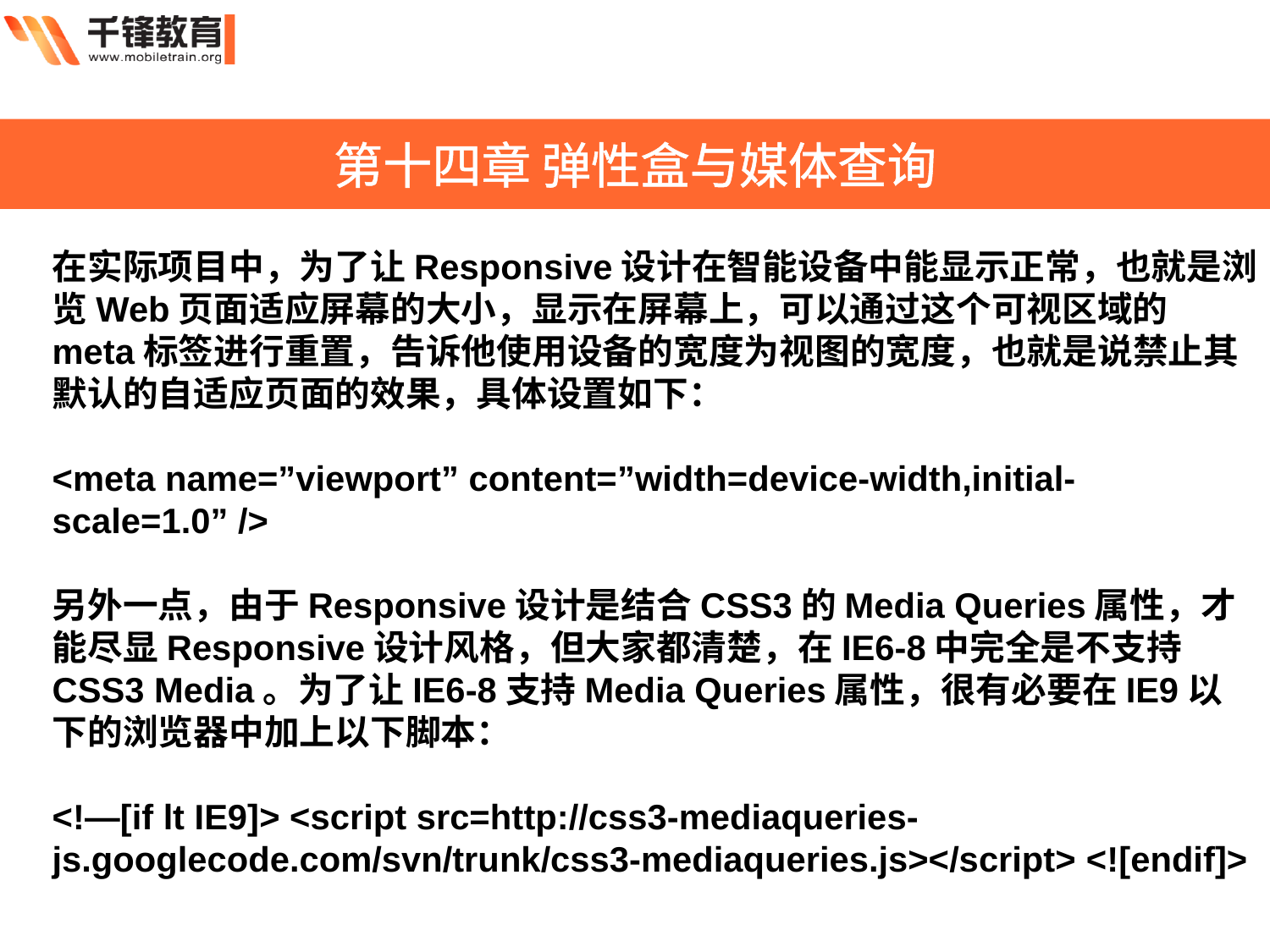

第十四章 弹性盒与媒体查询
在实际项目中，为了让Responsive设计在智能设备中能显示正常，也就是浏览Web页面适应屏幕的大小，显示在屏幕上，可以通过这个可视区域的meta标签进行重置，告诉他使用设备的宽度为视图的宽度，也就是说禁止其默认的自适应页面的效果，具体设置如下：

<meta name=”viewport” content=”width=device-width,initial-scale=1.0” />

另外一点，由于Responsive设计是结合CSS3的Media Queries属性，才能尽显Responsive设计风格，但大家都清楚，在IE6-8中完全是不支持CSS3 Media。为了让IE6-8支持Media Queries属性，很有必要在IE9以下的浏览器中加上以下脚本：

<!—[if lt IE9]> <script src=http://css3-mediaqueries-js.googlecode.com/svn/trunk/css3-mediaqueries.js></script> ​<![endif]>